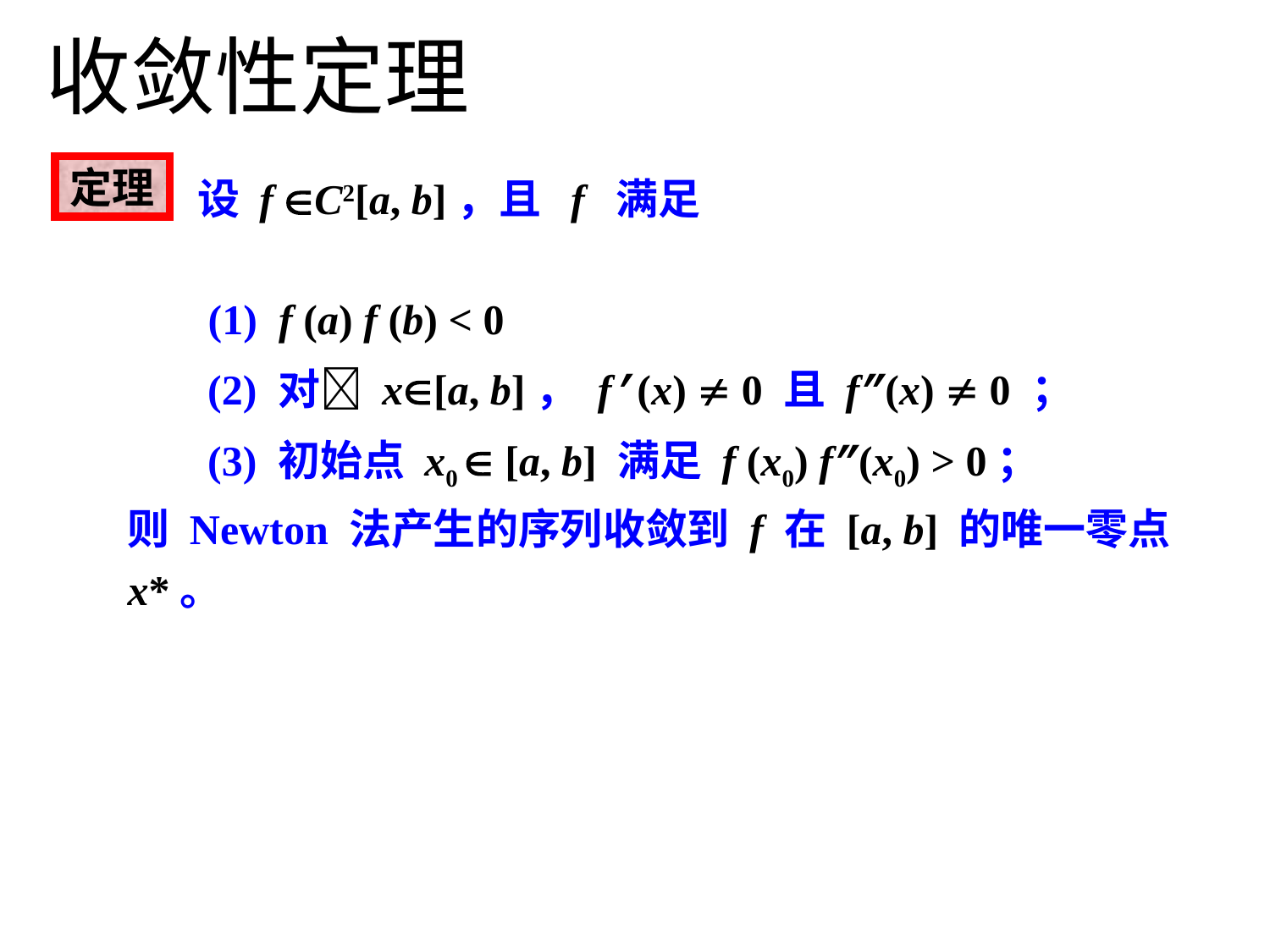

# 收敛性定理
定理
设 f ∈C2[a, b]，且  f  满足
 (1)  f (a) f (b) < 0
(2) 对∀ x∈[a, b]， f’(x) ≠ 0 且 f”(x) ≠ 0 ；
(3) 初始点 x0 ∈ [a, b] 满足 f (x0) f”(x0) > 0；
则 Newton 法产生的序列收敛到 f 在 [a, b] 的唯一零点 x*。